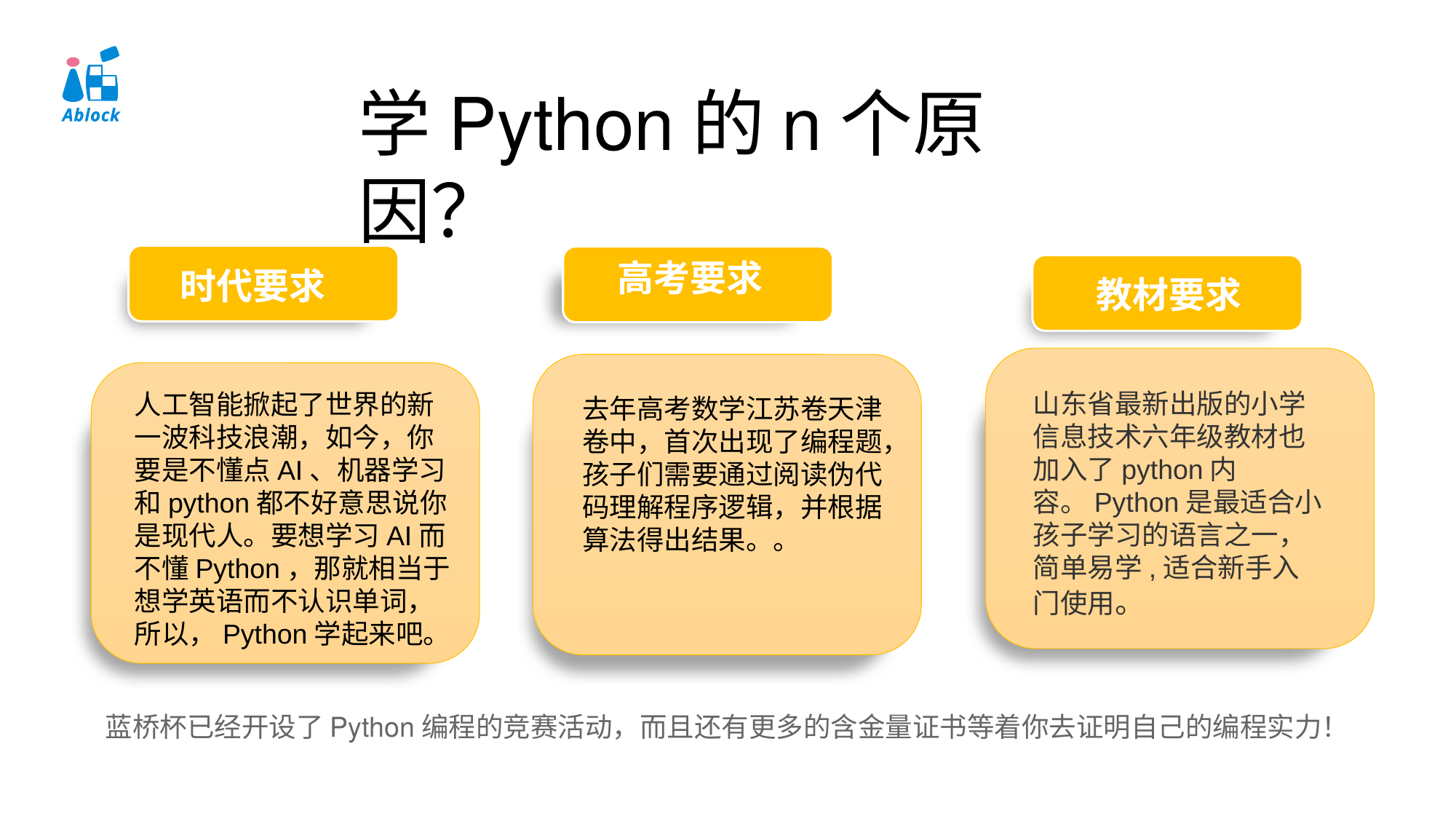

学Python的n个原因？

时代要求

人工智能掀起了世界的新一波科技浪潮，如今，你要是不懂点AI、机器学习和python都不好意思说你是现代人。要想学习AI而不懂Python，那就相当于想学英语而不认识单词，所以，Python学起来吧。

高考要求

去年高考数学江苏卷天津卷中，首次出现了编程题，孩子们需要通过阅读伪代码理解程序逻辑，并根据算法得出结果。。

教材要求

山东省最新出版的小学信息技术六年级教材也加入了python内容。Python是最适合小孩子学习的语言之一，简单易学,适合新手入门使用。
蓝桥杯已经开设了Python编程的竞赛活动，而且还有更多的含金量证书等着你去证明自己的编程实力！